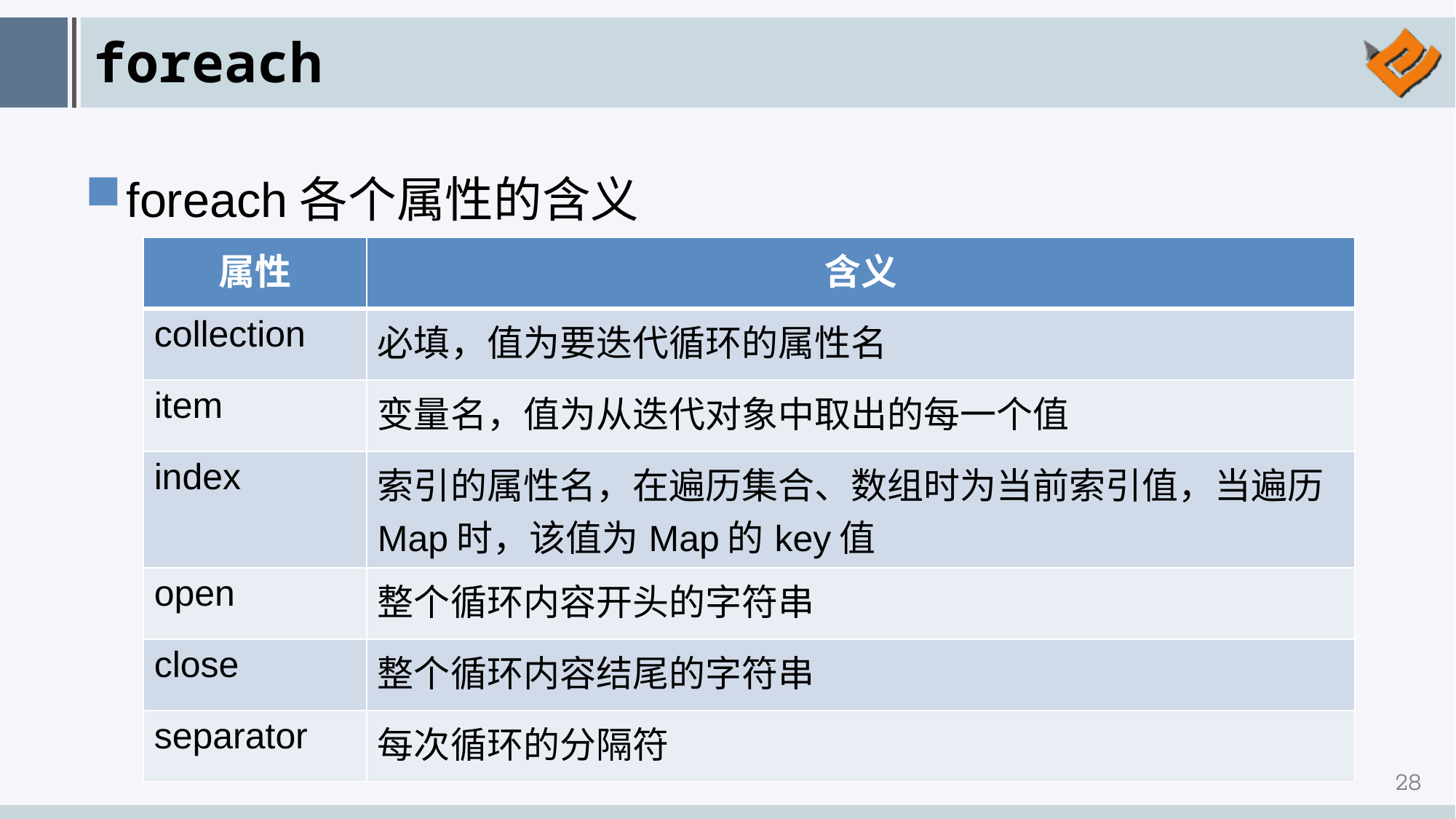

# foreach
foreach各个属性的含义
| 属性 | 含义 |
| --- | --- |
| collection | 必填，值为要迭代循环的属性名 |
| item | 变量名，值为从迭代对象中取出的每一个值 |
| index | 索引的属性名，在遍历集合、数组时为当前索引值，当遍历Map时，该值为Map的key值 |
| open | 整个循环内容开头的字符串 |
| close | 整个循环内容结尾的字符串 |
| separator | 每次循环的分隔符 |